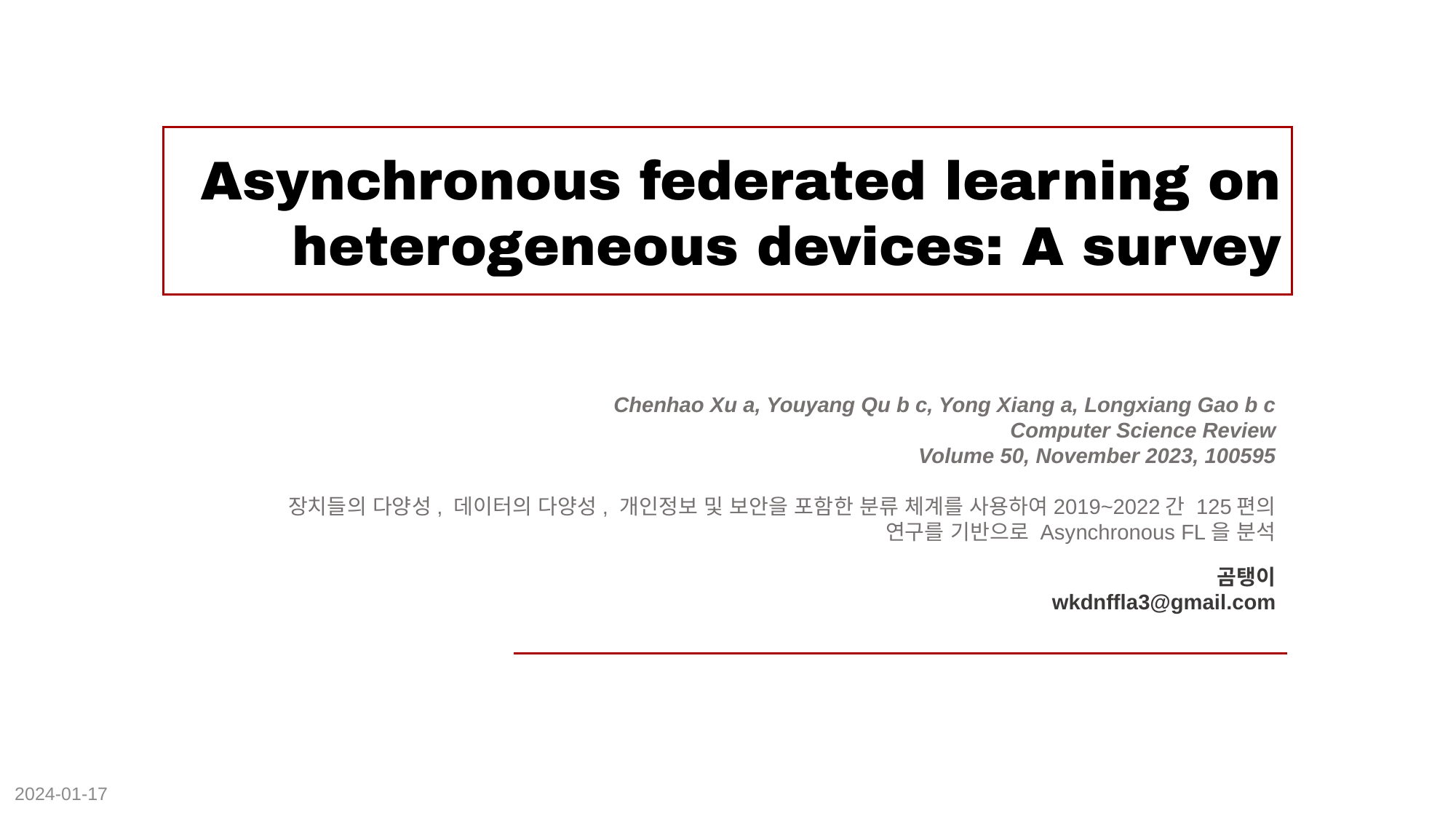

Asynchronous federated learning on heterogeneous devices: A survey
Chenhao Xu a, Youyang Qu b c, Yong Xiang a, Longxiang Gao b c
Computer Science Review
Volume 50, November 2023, 100595

장치들의 다양성, 데이터의 다양성, 개인정보 및 보안을 포함한 분류 체계를 사용하여2019~2022간 125편의
 연구를 기반으로 Asynchronous FL을 분석
곰탱이
wkdnffla3@gmail.com
2024-01-17